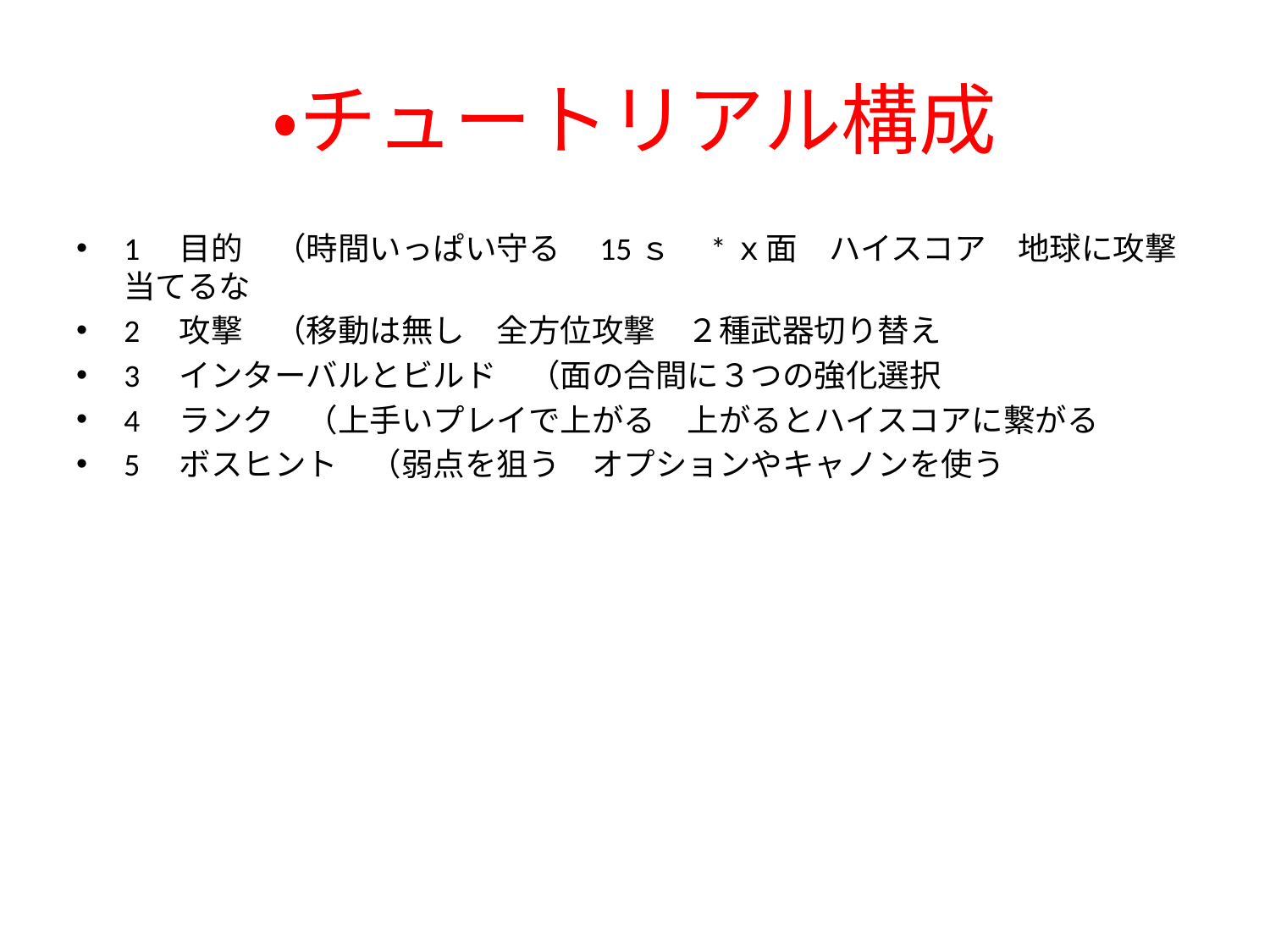

# ・チュートリアル構成
1　目的　（時間いっぱい守る　15ｓ　*ｘ面　ハイスコア　地球に攻撃当てるな
2　攻撃　（移動は無し　全方位攻撃　２種武器切り替え
3　インターバルとビルド　（面の合間に３つの強化選択
4　ランク　（上手いプレイで上がる　上がるとハイスコアに繋がる
5　ボスヒント　（弱点を狙う　オプションやキャノンを使う